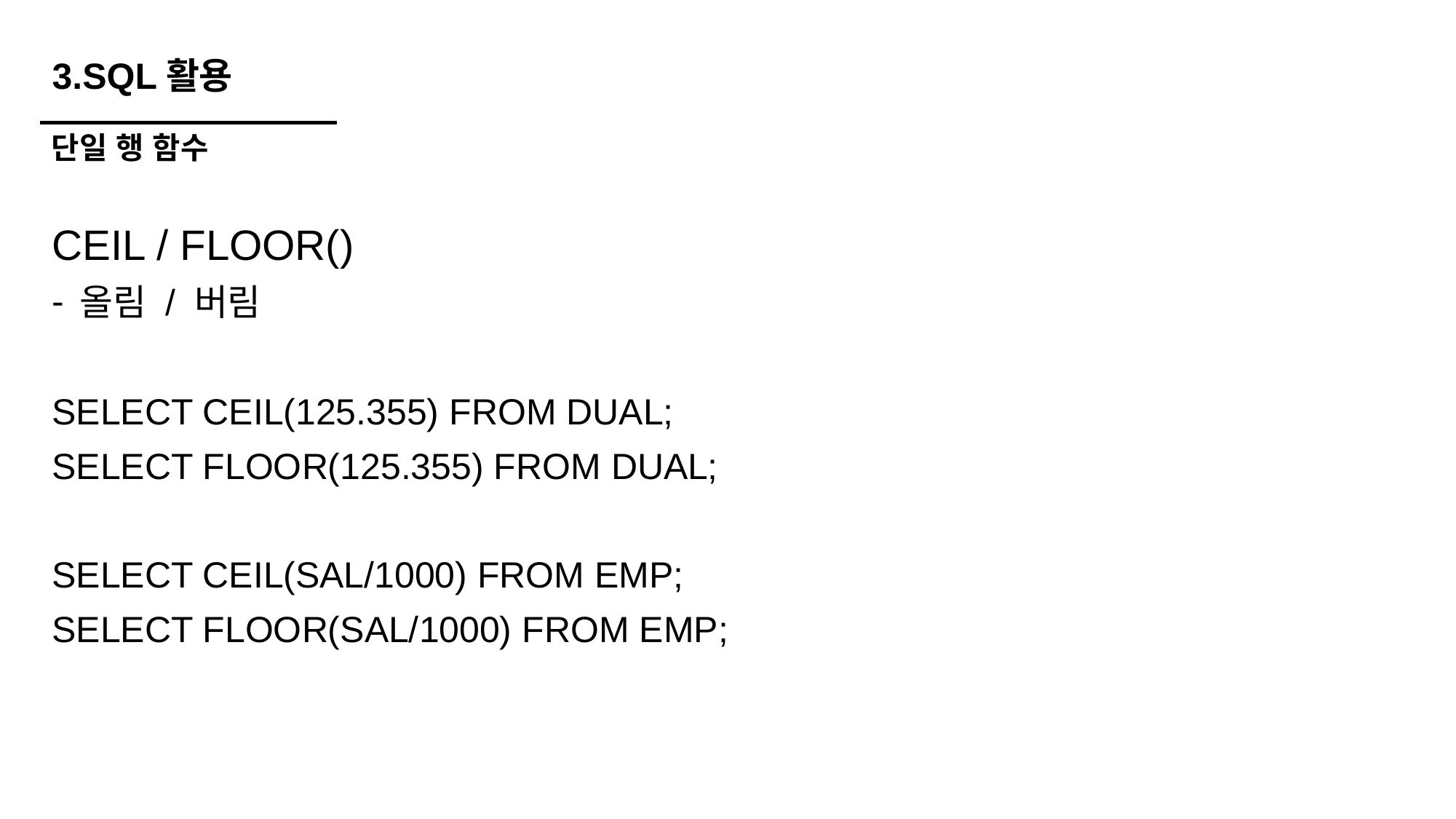

# 3.SQL활용
단일 행 함수
CEIL / FLOOR()
올림 / 버림

SELECT CEIL(125.355) FROM DUAL;
SELECT FLOOR(125.355) FROM DUAL;

SELECT CEIL(SAL/1000) FROM EMP;
SELECT FLOOR(SAL/1000) FROM EMP;